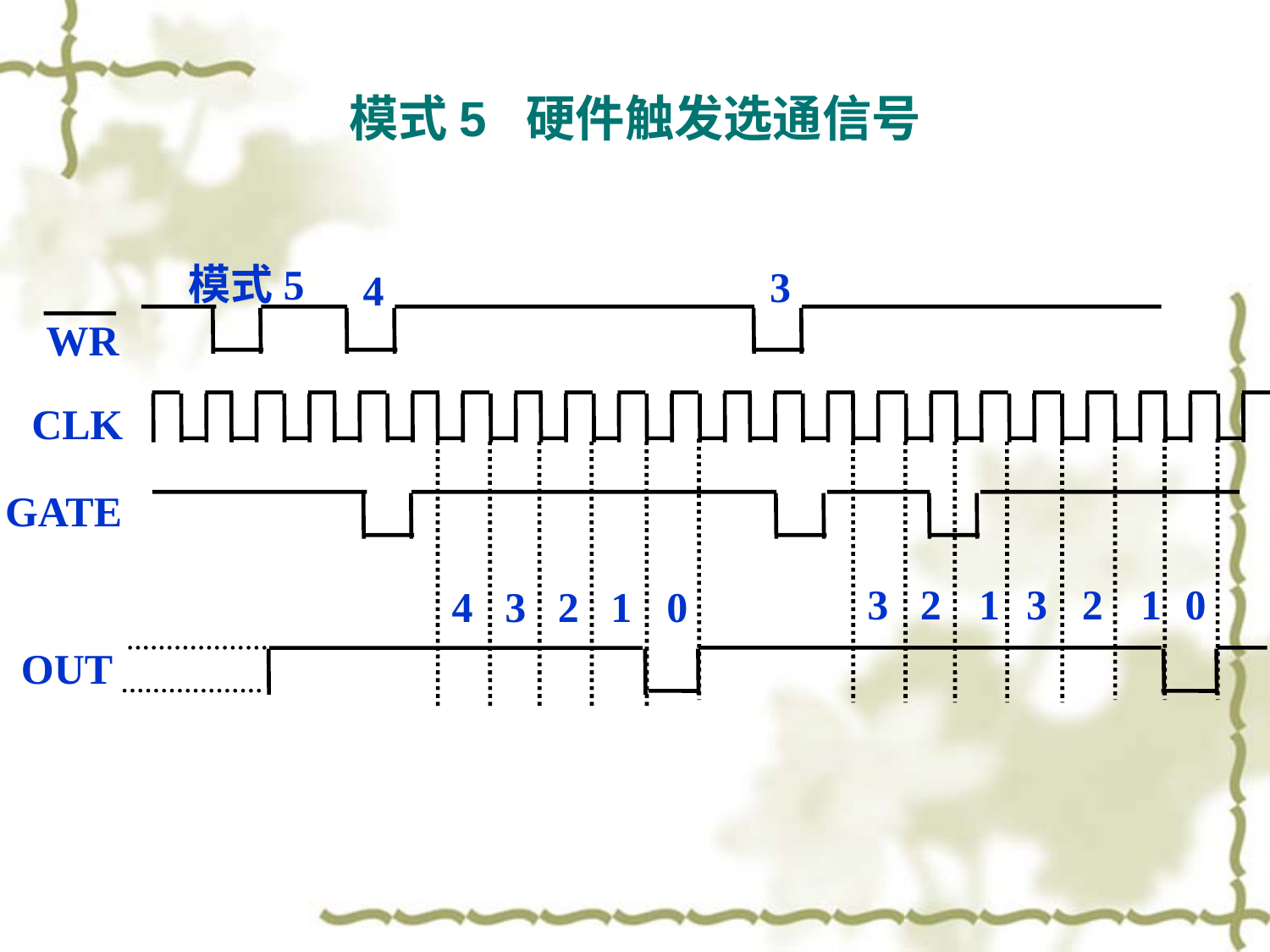

# 模式5  硬件触发选通信号
模式5
3
4

WR

CLK

GATE

3

2

1
3
2
1
0
4
3
2
1
0
OUT